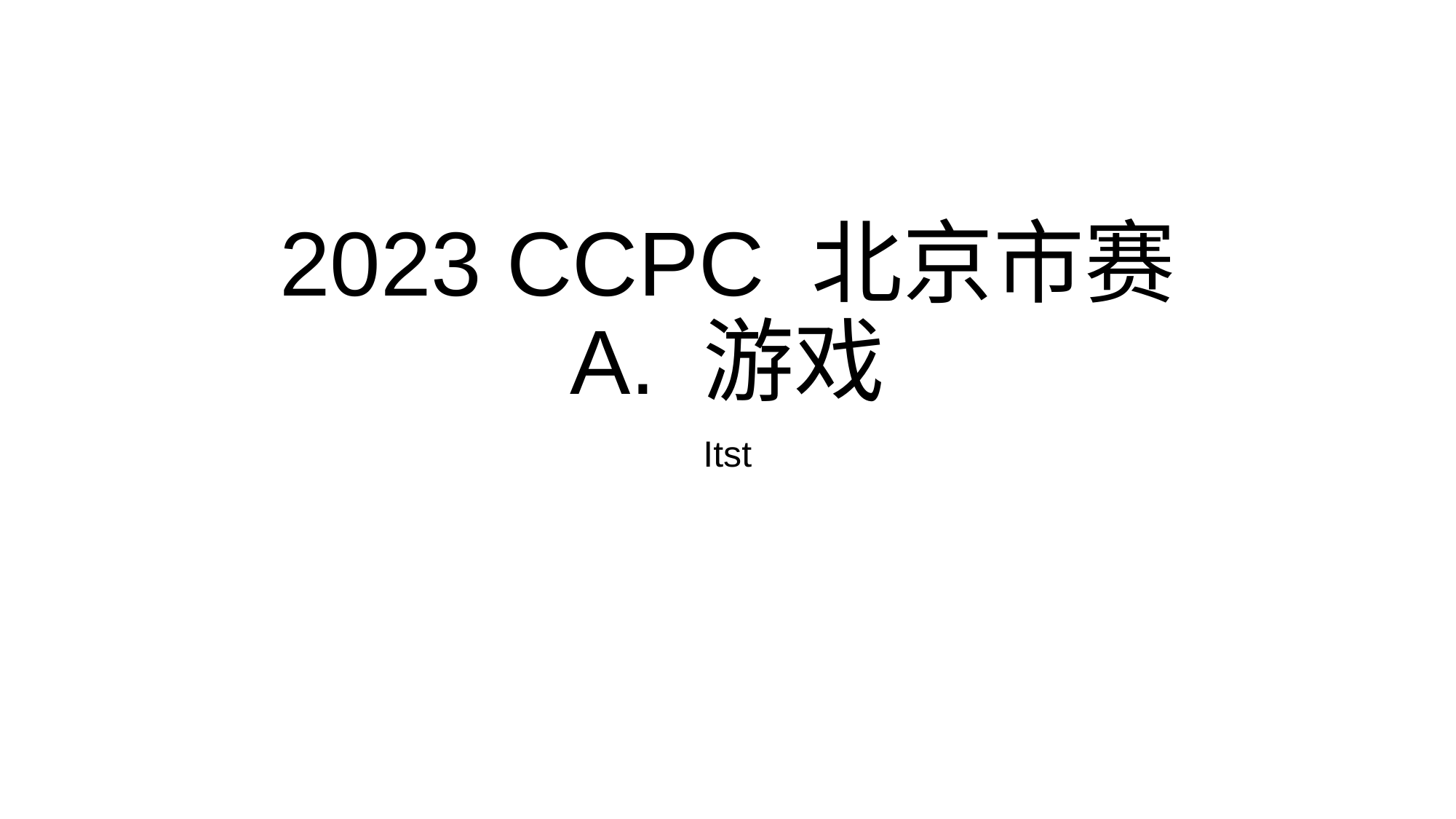

# 2023 CCPC 北京市赛 A. 游戏
Itst